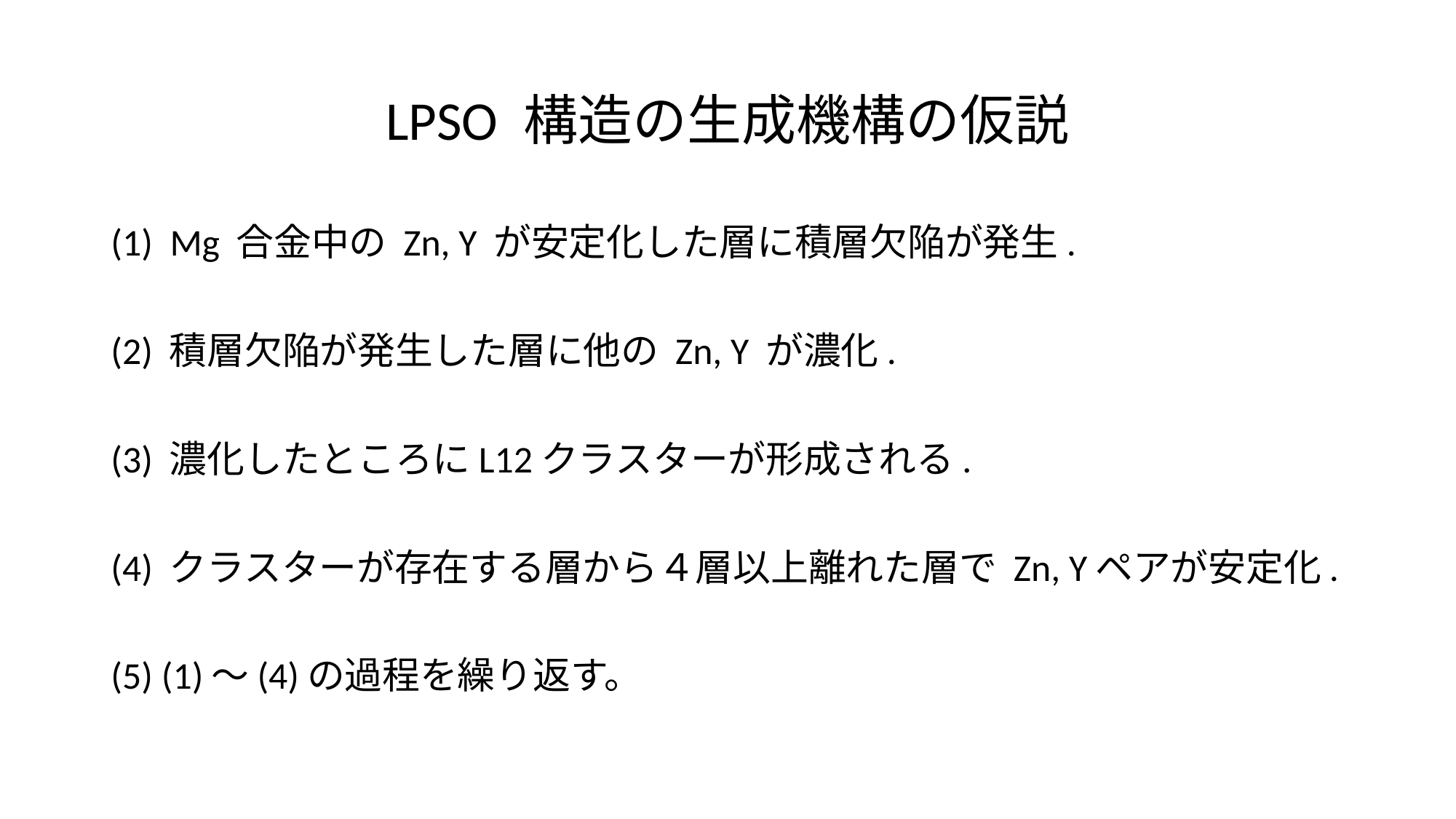

# LPSO 構造の生成機構の仮説
Mg 合金中の Zn, Y が安定化した層に積層欠陥が発生.

(2) 積層欠陥が発生した層に他の Zn, Y が濃化.

(3) 濃化したところにL12クラスターが形成される.

(4) クラスターが存在する層から４層以上離れた層で Zn, Yペアが安定化.

(5) (1)～(4)の過程を繰り返す。